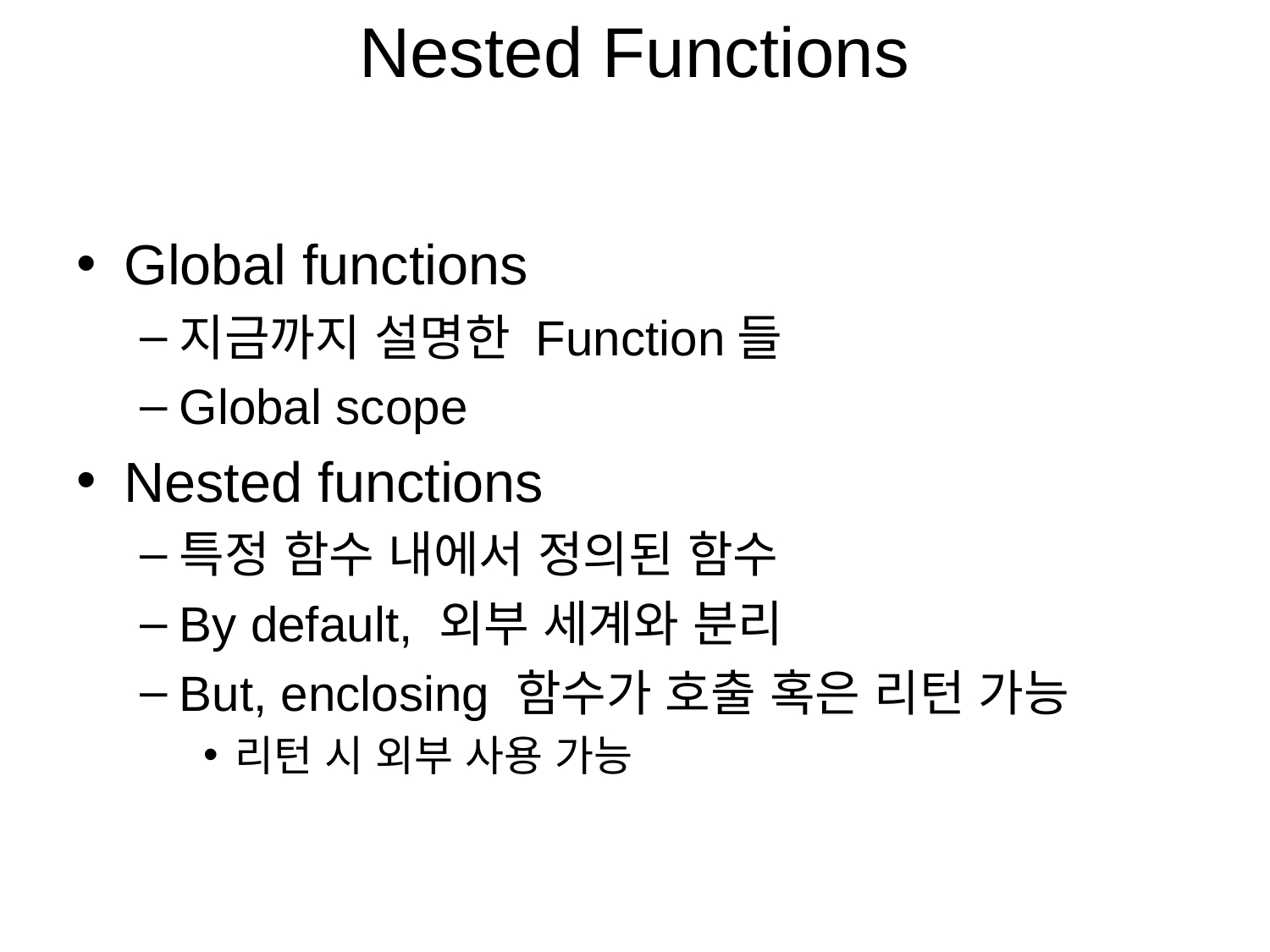

# Nested Functions
Global functions
지금까지 설명한 Function들
Global scope
Nested functions
특정 함수 내에서 정의된 함수
By default, 외부 세계와 분리
But, enclosing 함수가 호출 혹은 리턴 가능
리턴 시 외부 사용 가능